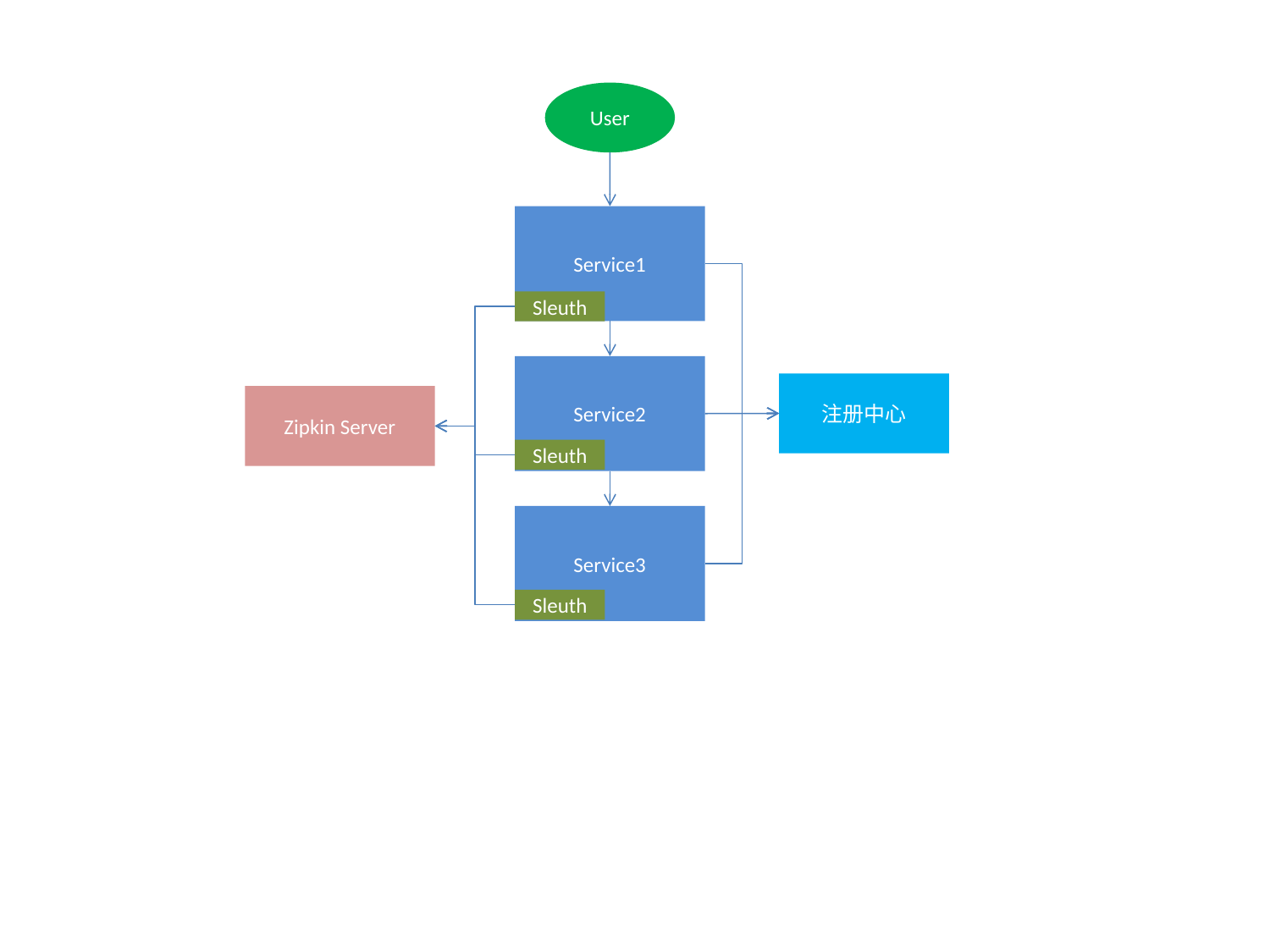

User
Service1
Sleuth
Service2
注册中心
Zipkin Server
Sleuth
Service3
Sleuth